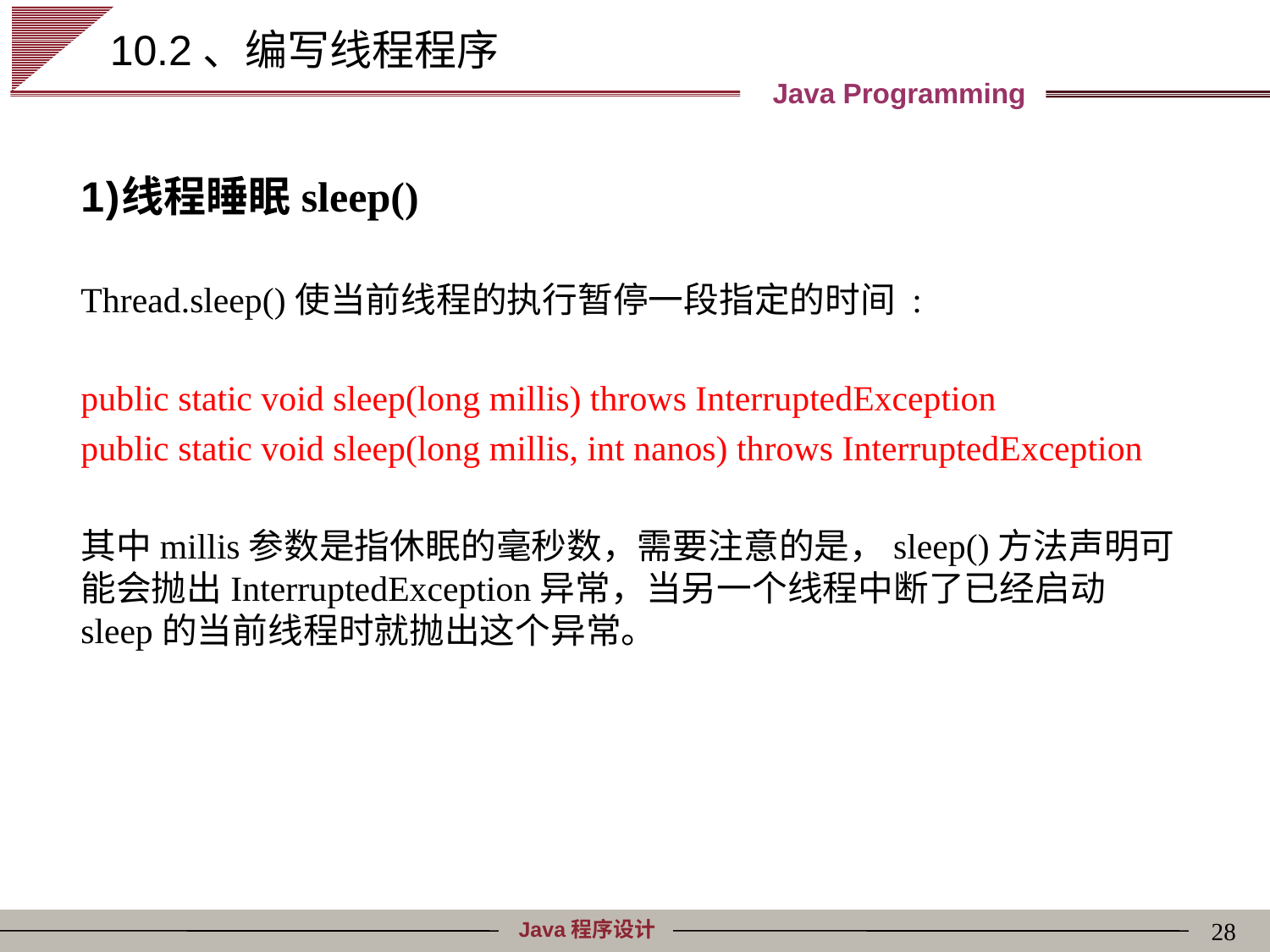

# 10.2、编写线程程序
线程睡眠sleep()

Thread.sleep()使当前线程的执行暂停一段指定的时间 :

public static void sleep(long millis) throws InterruptedException
public static void sleep(long millis, int nanos) throws InterruptedException

其中millis参数是指休眠的毫秒数，需要注意的是，sleep()方法声明可能会抛出InterruptedException异常，当另一个线程中断了已经启动sleep的当前线程时就抛出这个异常。